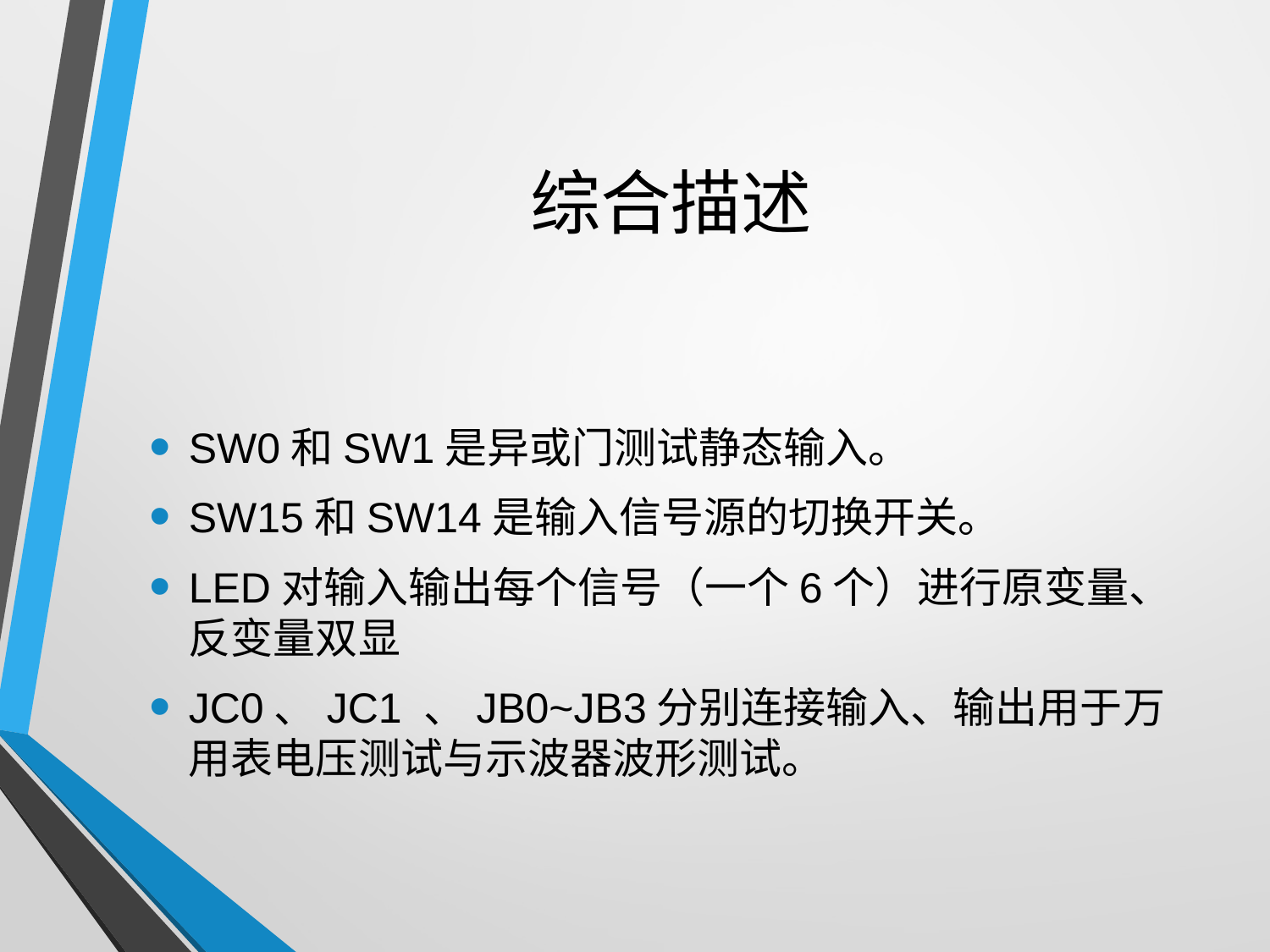

# 综合描述
SW0和SW1是异或门测试静态输入。
SW15和SW14是输入信号源的切换开关。
LED对输入输出每个信号（一个6个）进行原变量、反变量双显
JC0、JC1 、JB0~JB3分别连接输入、输出用于万用表电压测试与示波器波形测试。